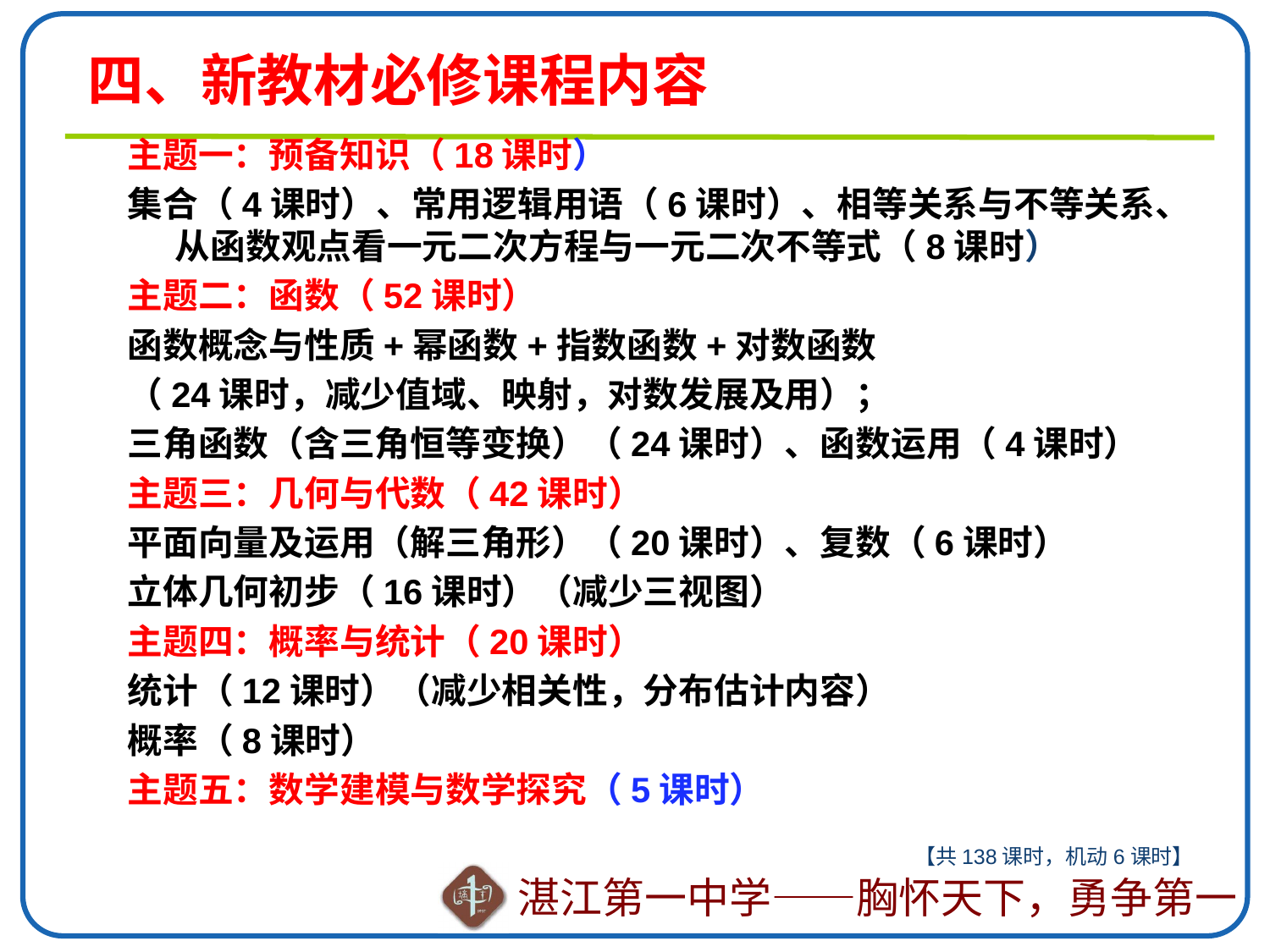

# 四、新教材必修课程内容
主题一：预备知识（18课时）
集合（4课时）、常用逻辑用语（6课时）、相等关系与不等关系、从函数观点看一元二次方程与一元二次不等式（8课时）
主题二：函数（52课时）
函数概念与性质+幂函数+指数函数+对数函数
（24课时，减少值域、映射，对数发展及用）；
三角函数（含三角恒等变换）（24课时）、函数运用（4课时）
主题三：几何与代数（42课时）
平面向量及运用（解三角形）（20课时）、复数（6课时）
立体几何初步（16课时）（减少三视图）
主题四：概率与统计（20课时）
统计（12课时）（减少相关性，分布估计内容）
概率（8课时）
主题五：数学建模与数学探究（5课时）

【共138课时，机动6课时】

29